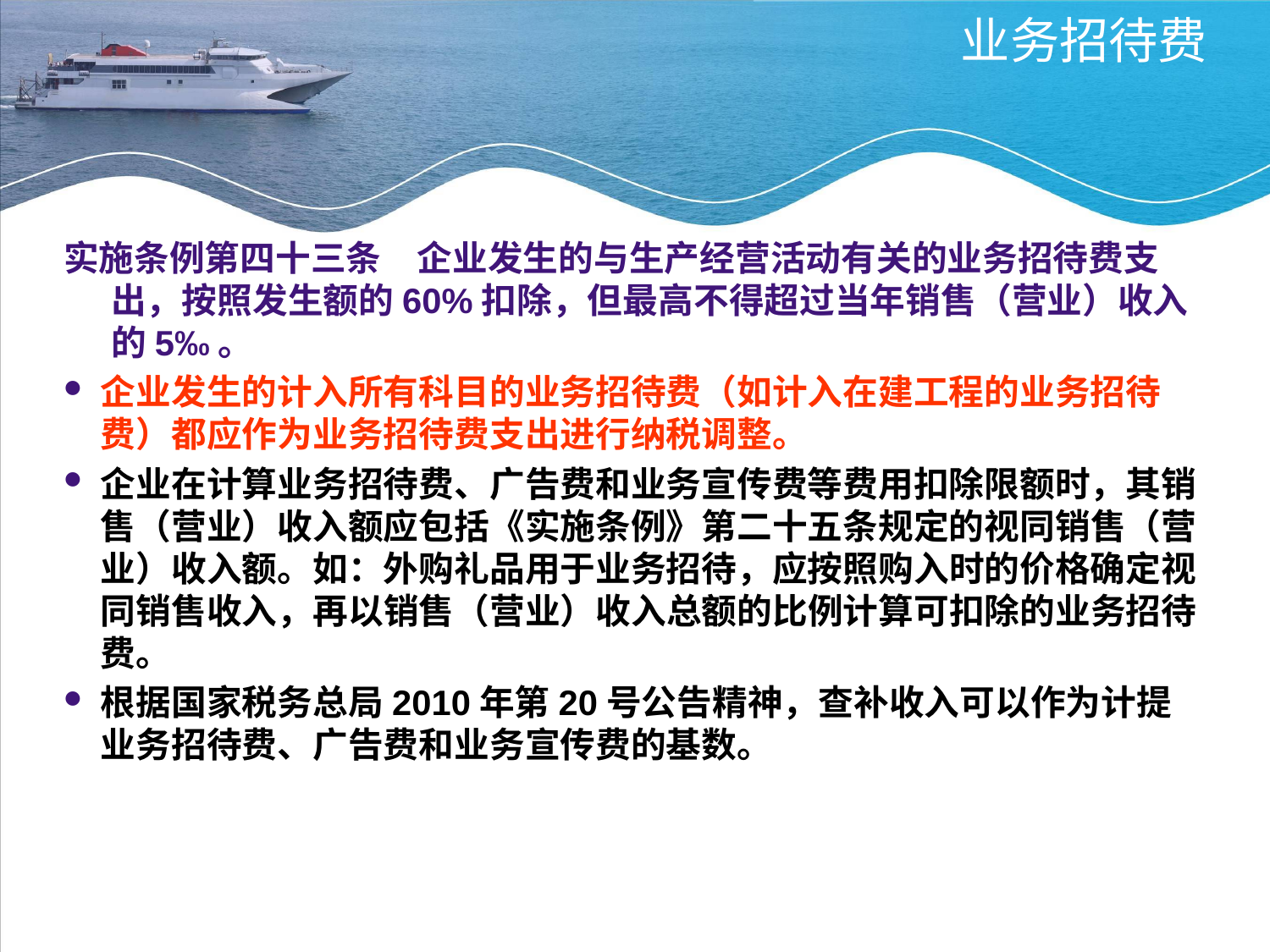

# 业务招待费
实施条例第四十三条　企业发生的与生产经营活动有关的业务招待费支出，按照发生额的60%扣除，但最高不得超过当年销售（营业）收入的5‰。
企业发生的计入所有科目的业务招待费（如计入在建工程的业务招待费）都应作为业务招待费支出进行纳税调整。
企业在计算业务招待费、广告费和业务宣传费等费用扣除限额时，其销售（营业）收入额应包括《实施条例》第二十五条规定的视同销售（营业）收入额。如：外购礼品用于业务招待，应按照购入时的价格确定视同销售收入，再以销售（营业）收入总额的比例计算可扣除的业务招待费。
根据国家税务总局2010年第20号公告精神，查补收入可以作为计提业务招待费、广告费和业务宣传费的基数。